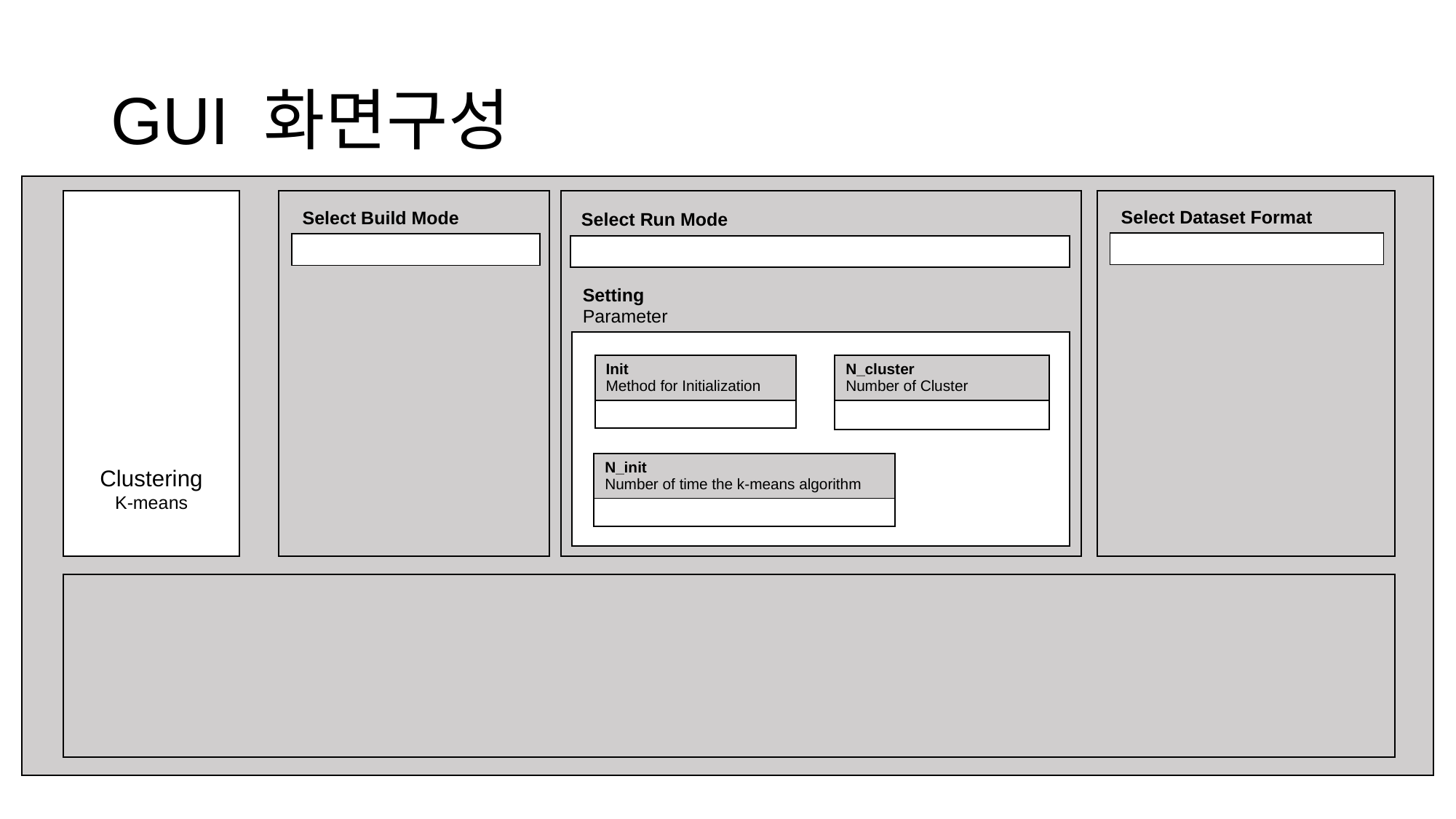

# GUI 화면구성

Clustering
K-means
| Select Dataset Format |
| --- |
|  |
| Select Build Mode |
| --- |
|  |
| Select Run Mode |
| --- |
|  |
| Setting Parameter |
| --- |
|  |
| Init Method for Initialization |
| --- |
|  |
| N\_cluster Number of Cluster |
| --- |
|  |
| N\_init Number of time the k-means algorithm |
| --- |
|  |